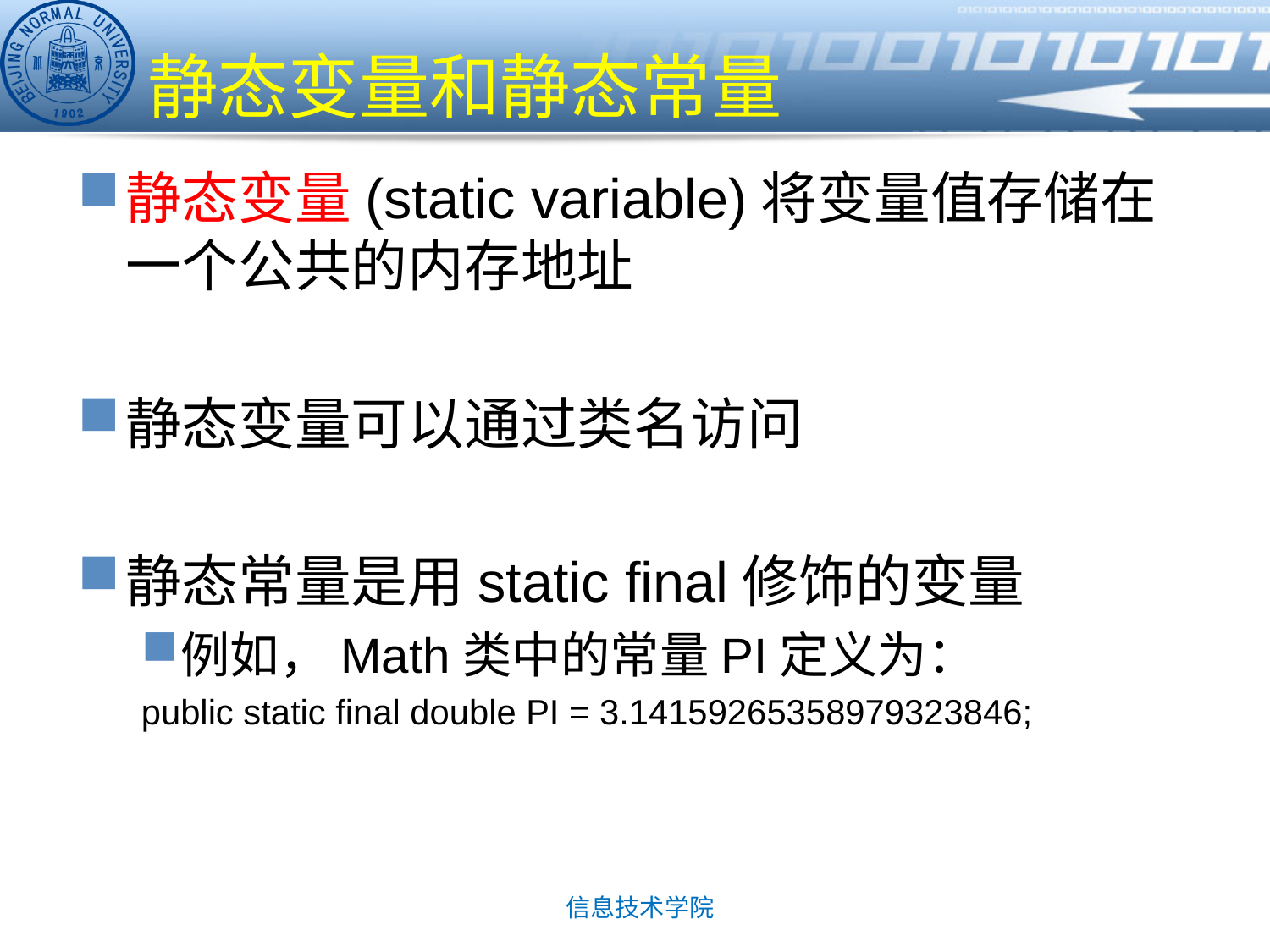

# 静态变量和静态常量
静态变量(static variable)将变量值存储在一个公共的内存地址

静态变量可以通过类名访问

静态常量是用static final修饰的变量
例如，Math类中的常量PI定义为：
public static final double PI = 3.14159265358979323846;

19